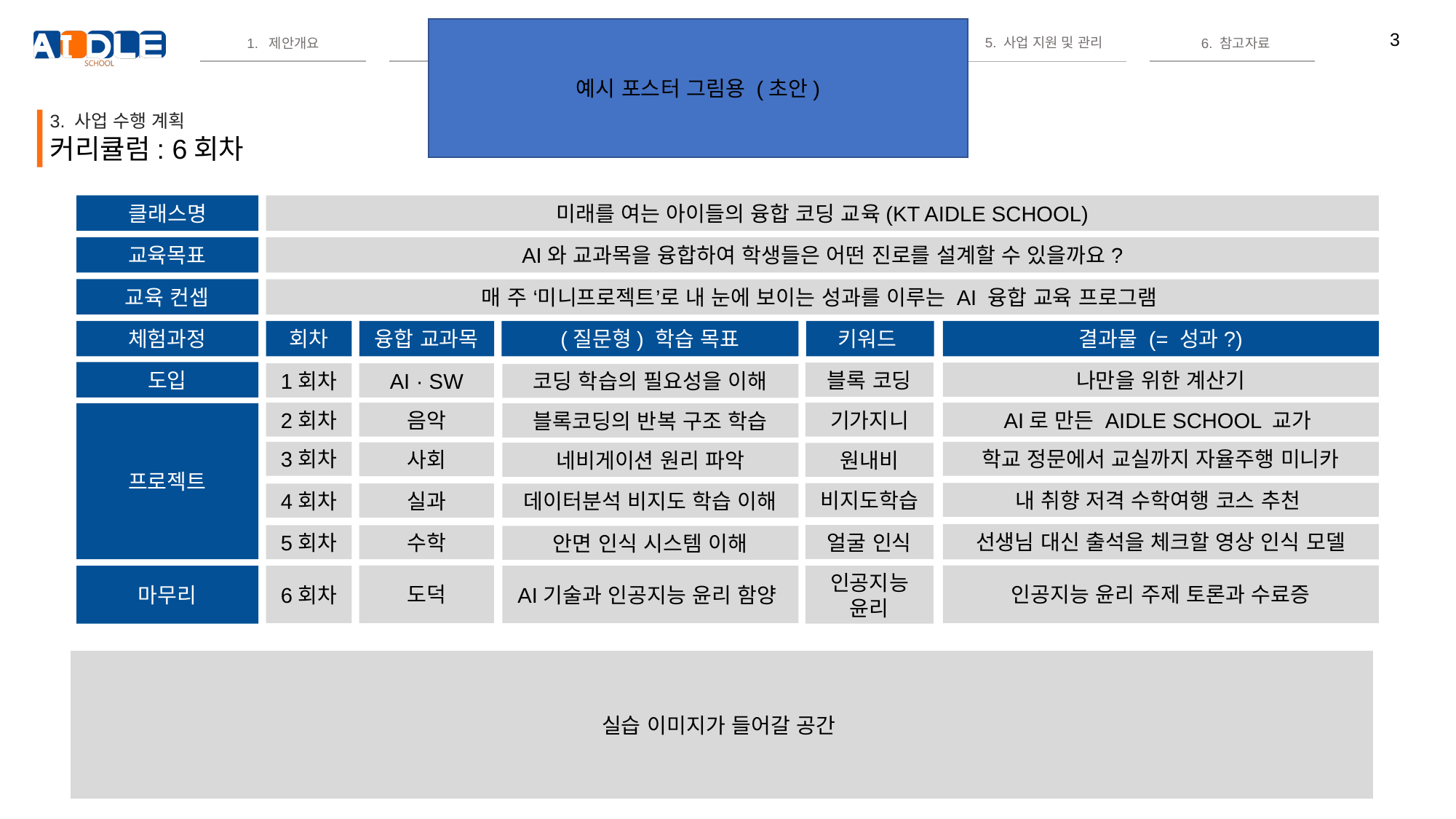

예시 포스터 그림용 (초안)
3. 사업 수행 계획
커리큘럼: 6회차
클래스명
미래를 여는 아이들의 융합 코딩 교육(KT AIDLE SCHOOL)
교육목표
AI와 교과목을 융합하여 학생들은 어떤 진로를 설계할 수 있을까요?
교육 컨셉
매 주 ‘미니프로젝트’로 내 눈에 보이는 성과를 이루는 AI 융합 교육 프로그램
체험과정
회차
융합 교과목
(질문형) 학습 목표
키워드
결과물 (= 성과?)
도입
도입
블록 코딩
나만을 위한 계산기
1회차
AI · SW
코딩 학습의 필요성을 이해
2회차
음악
기가지니
AI로 만든 AIDLE SCHOOL 교가
프로젝트
블록코딩의 반복 구조 학습
3회차
학교 정문에서 교실까지 자율주행 미니카
사회
네비게이션 원리 파악
원내비
내 취향 저격 수학여행 코스 추천
비지도학습
실과
4회차
데이터분석 비지도 학습 이해
선생님 대신 출석을 체크할 영상 인식 모델
얼굴 인식
5회차
수학
안면 인식 시스템 이해
도덕
인공지능 윤리 주제 토론과 수료증
6회차
AI기술과 인공지능 윤리 함양
마무리
인공지능 윤리
실습 이미지가 들어갈 공간